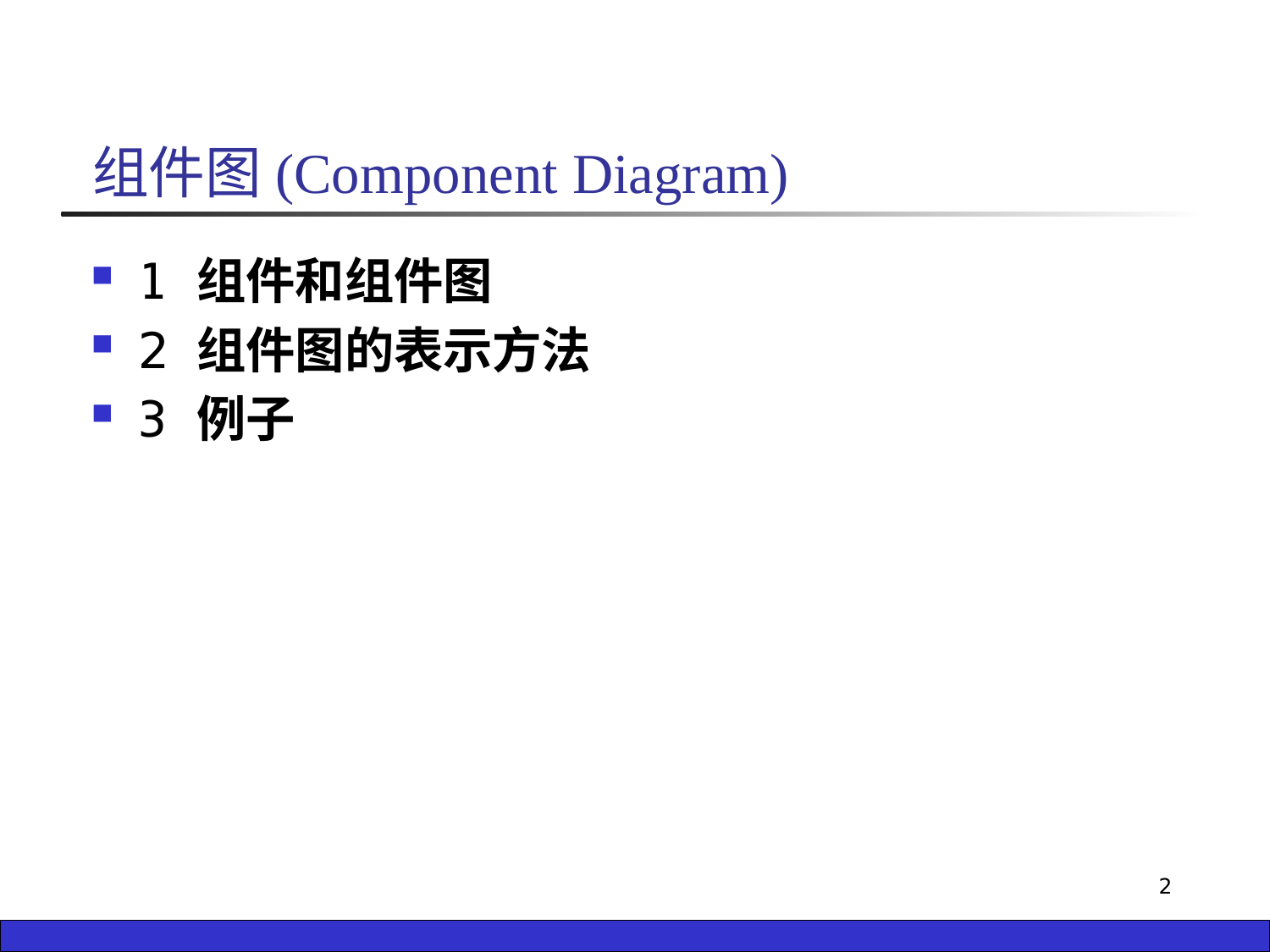

组件图(Component Diagram)
1 组件和组件图
2 组件图的表示方法
3 例子

2